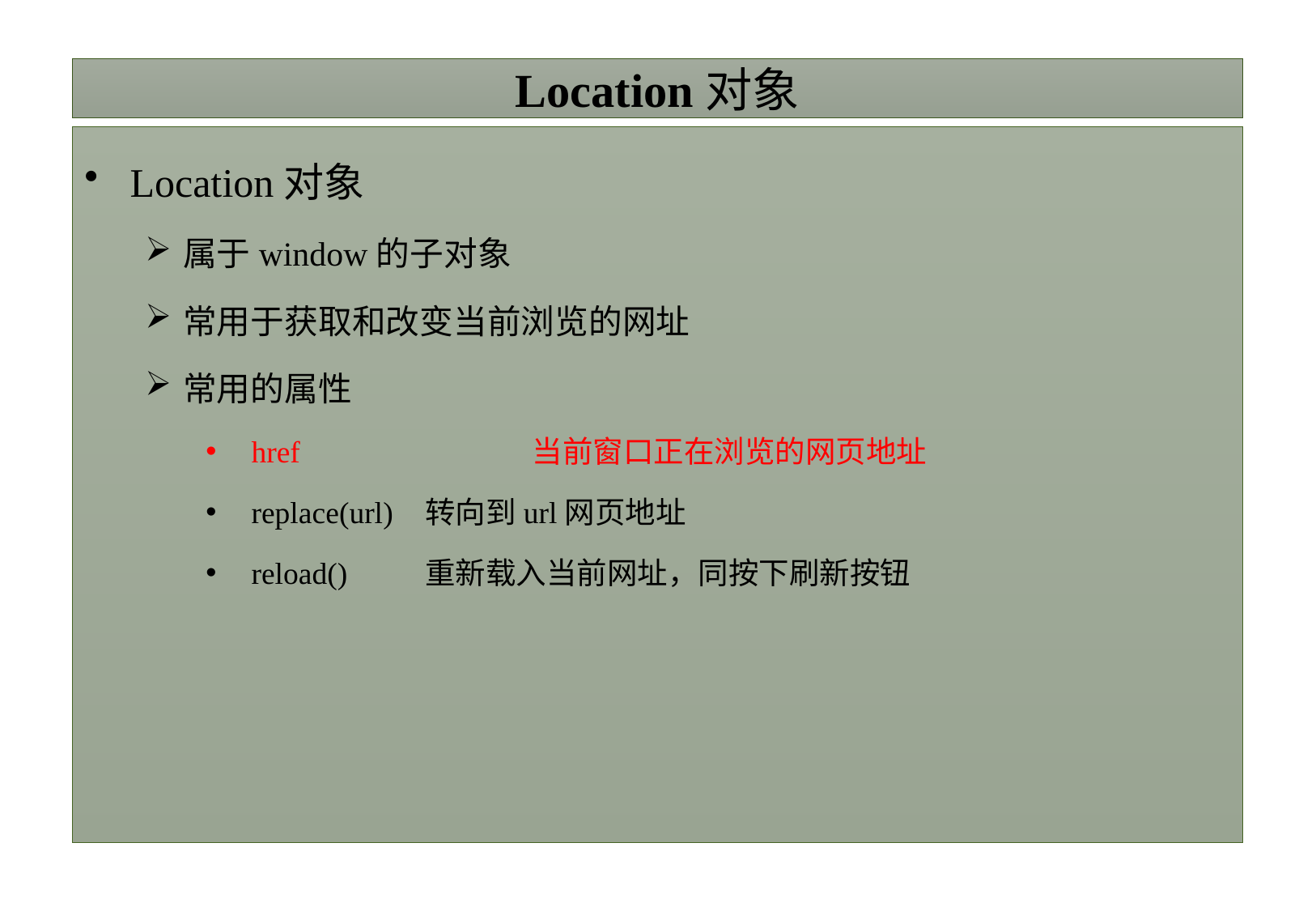

# Location对象
Location对象
属于window的子对象
常用于获取和改变当前浏览的网址
常用的属性
href 	             当前窗口正在浏览的网页地址
replace(url)	转向到url网页地址
reload()	重新载入当前网址，同按下刷新按钮